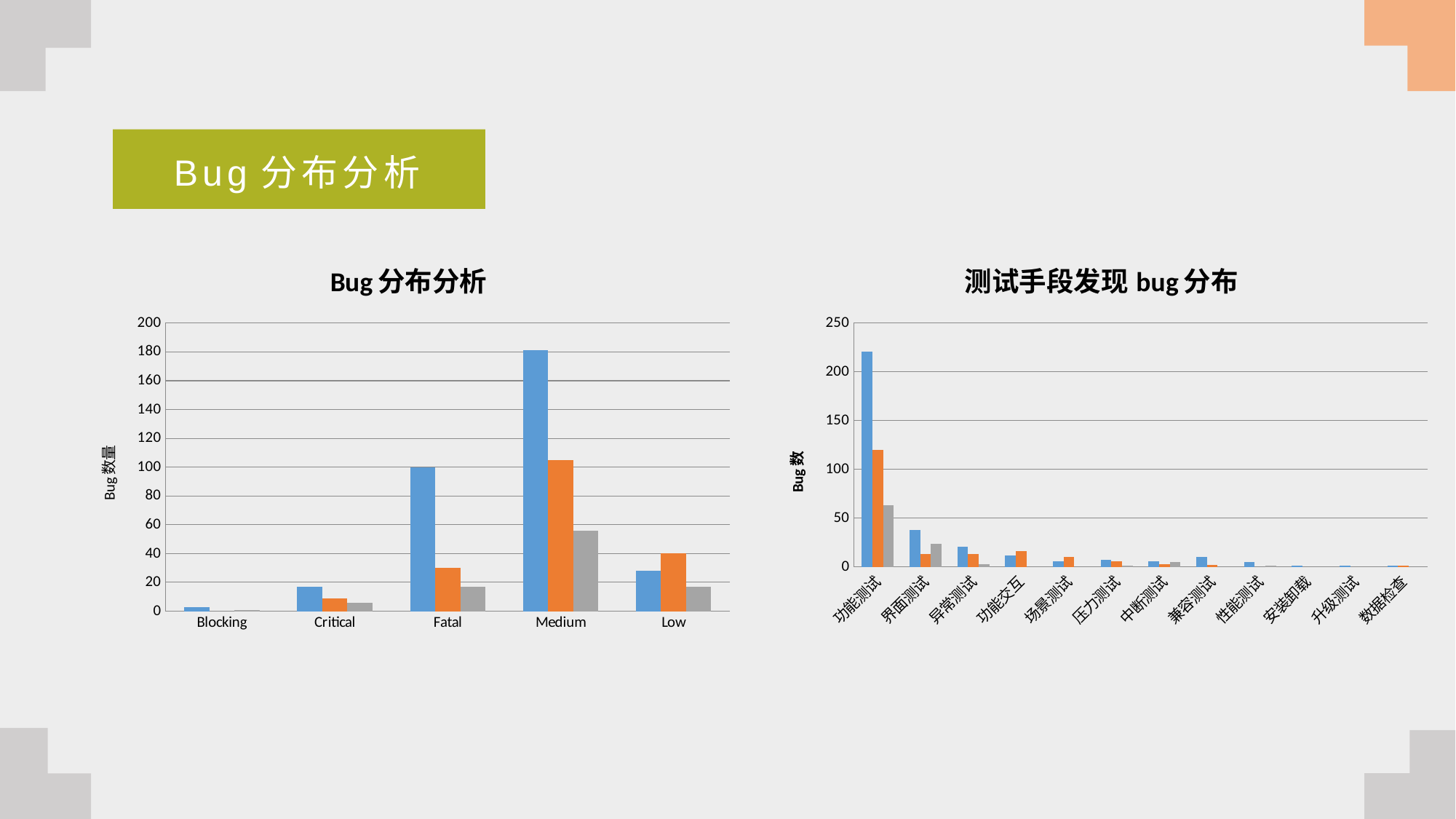

Bug分布分析

### Chart: Bug分布分析

| Category | APP3.0 | APP3.01 | 希望银行 |
|---|---|---|---|
| Blocking | 3.0 | None | 1.0 |
| Critical | 17.0 | 9.0 | 6.0 |
| Fatal | 100.0 | 30.0 | 17.0 |
| Medium | 181.0 | 105.0 | 56.0 |
| Low | 28.0 | 40.0 | 17.0 |

### Chart: 测试手段发现bug分布

| Category | APP3.0 | APP3.01 | 希望银行 |
|---|---|---|---|
| 功能测试 | 221.0 | 120.0 | 63.0 |
| 界面测试 | 38.0 | 13.0 | 24.0 |
| 异常测试 | 21.0 | 13.0 | 3.0 |
| 功能交互 | 12.0 | 16.0 | None |
| 场景测试 | 6.0 | 10.0 | None |
| 压力测试 | 7.0 | 6.0 | 1.0 |
| 中断测试 | 6.0 | 3.0 | 5.0 |
| 兼容测试 | 10.0 | 2.0 | None |
| 性能测试 | 5.0 | None | 1.0 |
| 安装卸载 | 1.0 | None | None |
| 升级测试 | 1.0 | None | None |
| 数据检查 | 1.0 | 1.0 | None |